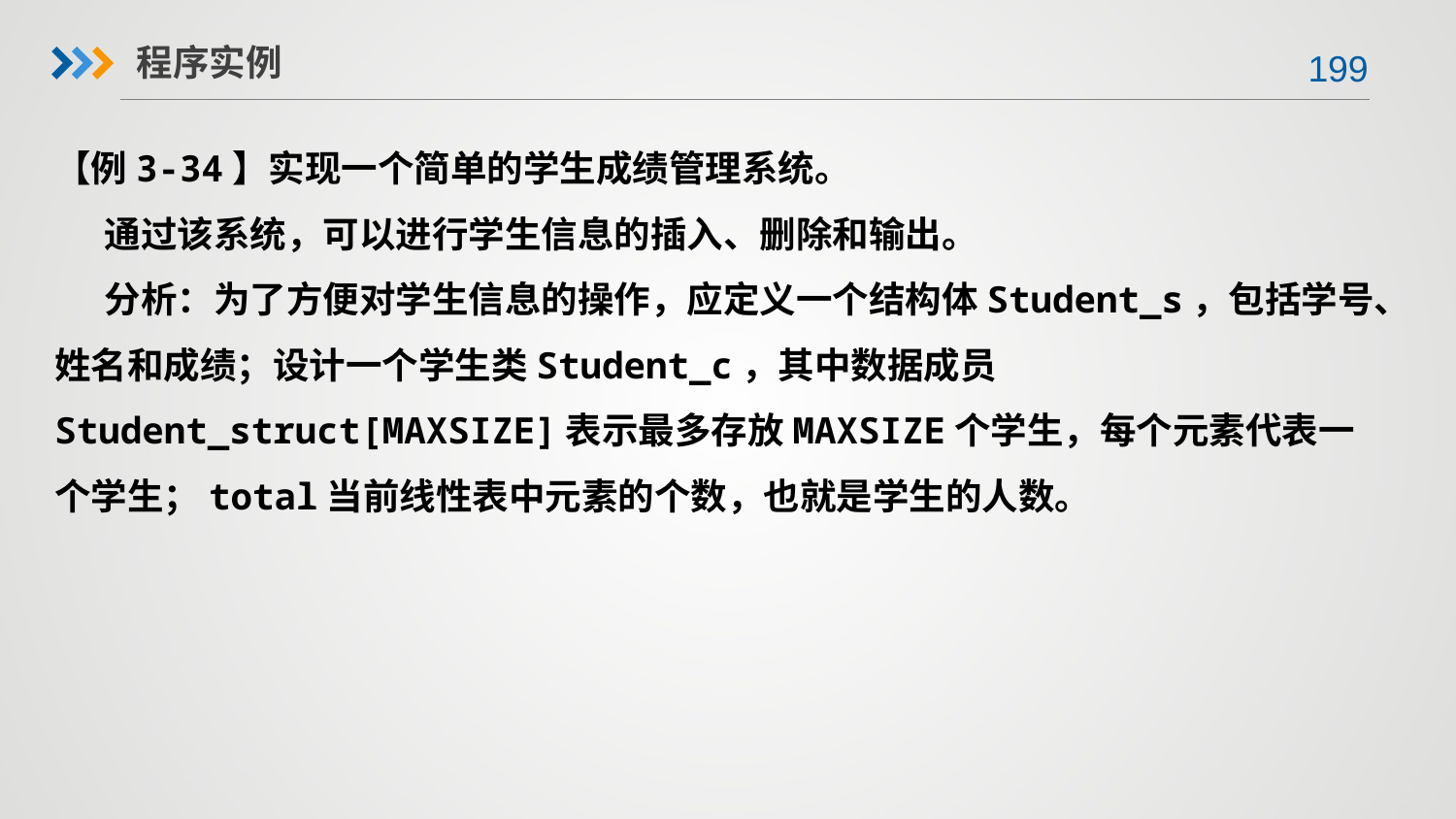

程序实例
【例3-34】实现一个简单的学生成绩管理系统。
     通过该系统，可以进行学生信息的插入、删除和输出。
     分析：为了方便对学生信息的操作，应定义一个结构体Student_s，包括学号、姓名和成绩；设计一个学生类Student_c，其中数据成员Student_struct[MAXSIZE]表示最多存放MAXSIZE个学生，每个元素代表一个学生；total当前线性表中元素的个数，也就是学生的人数。